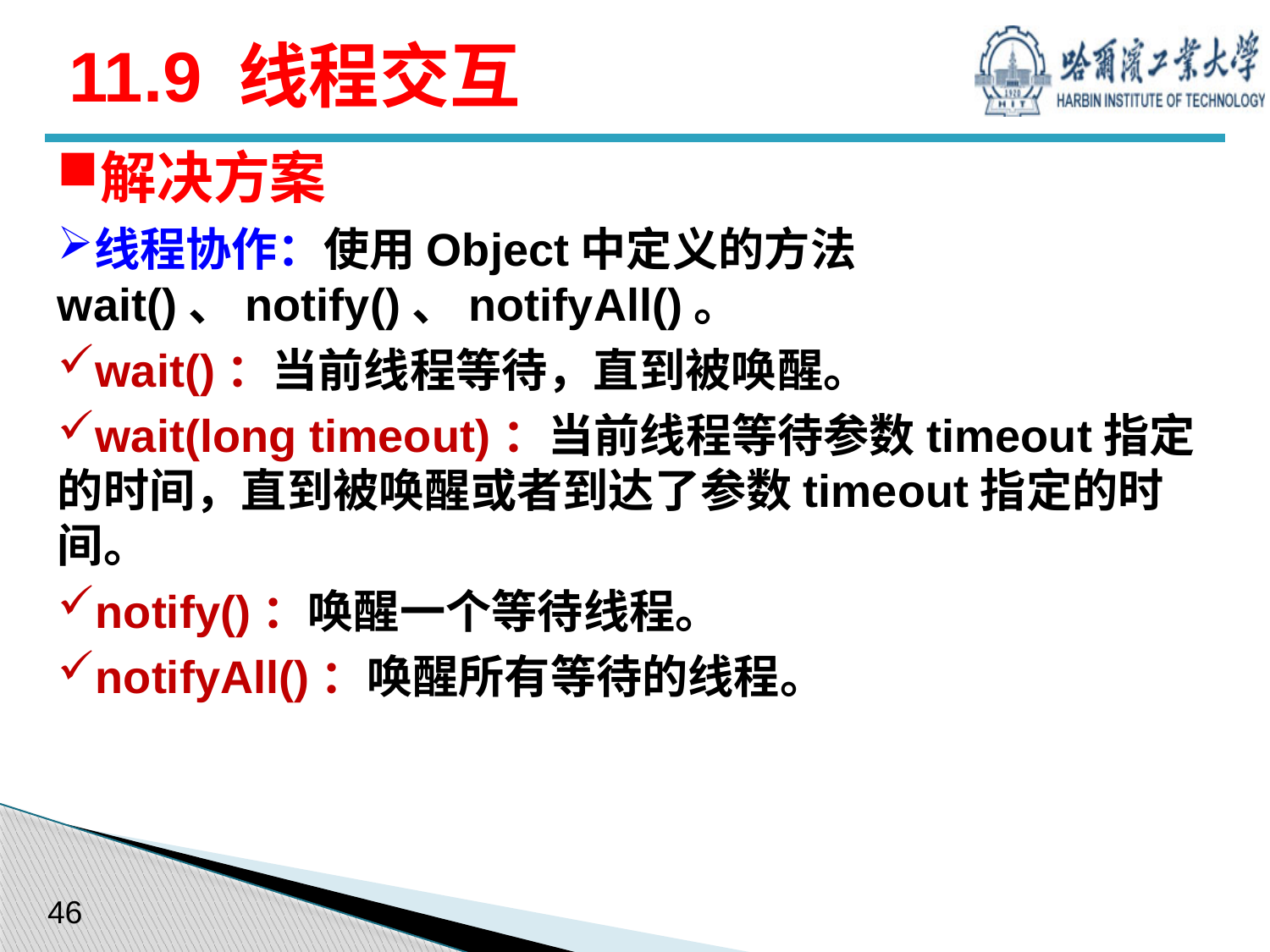

# 11.9 线程交互
解决方案
线程协作：使用Object中定义的方法wait()、notify()、notifyAll()。
wait()：当前线程等待，直到被唤醒。
wait(long timeout)：当前线程等待参数timeout指定的时间，直到被唤醒或者到达了参数timeout指定的时间。
notify()：唤醒一个等待线程。
notifyAll()：唤醒所有等待的线程。